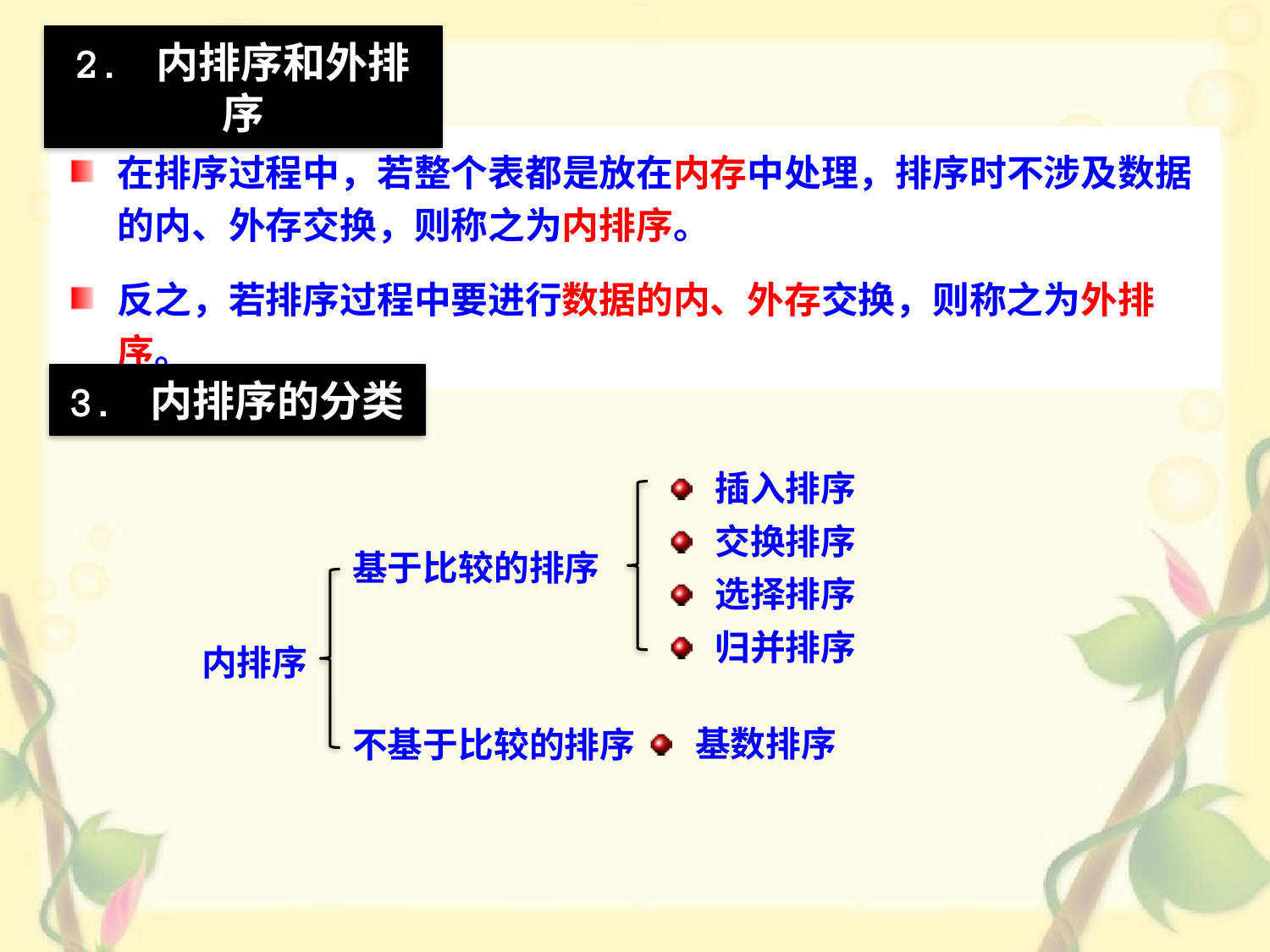

2. 内排序和外排序
在排序过程中，若整个表都是放在内存中处理，排序时不涉及数据的内、外存交换，则称之为内排序。
反之，若排序过程中要进行数据的内、外存交换，则称之为外排序。
3. 内排序的分类
插入排序
交换排序
选择排序
归并排序

基于比较的排序

内排序
基数排序
不基于比较的排序